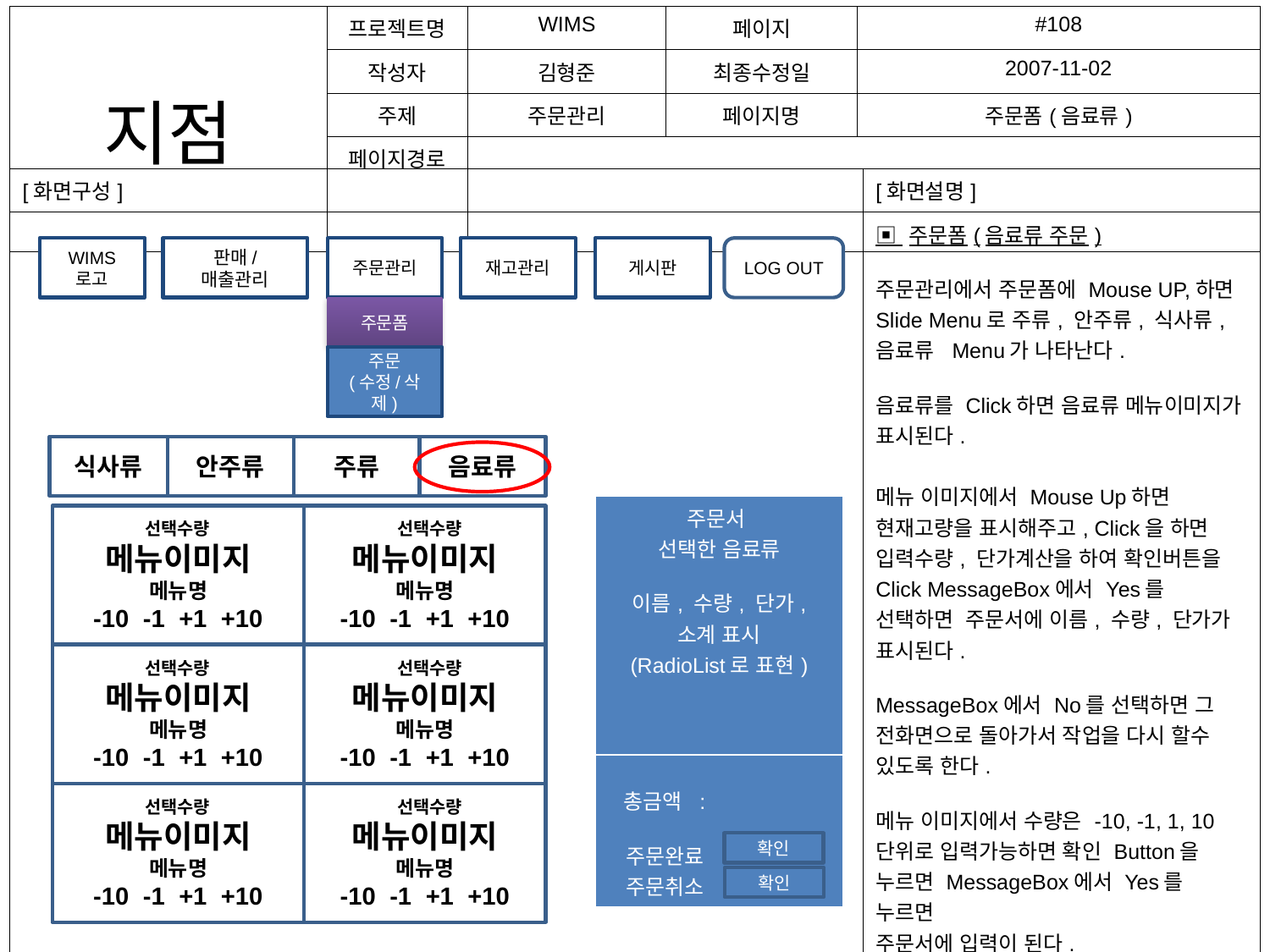

| 지점 | 프로젝트명 | WIMS | 페이지 | #108 |
| --- | --- | --- | --- | --- |
|  | 작성자 | 김형준 | 최종수정일 | 2007-11-02 |
|  | 주제 | 주문관리 | 페이지명 | 주문폼(음료류) |
|  | 페이지경로 |  |  |  |
| [화면구성] | [화면설명] |
| --- | --- |
|  | ▣ 주문폼(음료류 주문) 주문관리에서 주문폼에 Mouse UP,하면 Slide Menu로 주류, 안주류, 식사류,음료류 Menu가 나타난다. 음료류를 Click하면 음료류 메뉴이미지가 표시된다. 메뉴 이미지에서 Mouse Up하면 현재고량을 표시해주고, Click을 하면 입력수량, 단가계산을 하여 확인버튼을Click MessageBox에서 Yes를 선택하면 주문서에 이름, 수량, 단가가 표시된다. MessageBox에서 No를 선택하면 그 전화면으로 돌아가서 작업을 다시 할수 있도록 한다. 메뉴 이미지에서 수량은 -10, -1, 1, 10단위로 입력가능하면 확인 Button을 누르면 MessageBox에서 Yes를 누르면 주문서에 입력이 된다. No를 누르면 그 전화면으로 돌아가서 작업을 할수 있도록 한다. |
WIMS
로고
판매/
매출관리
주문관리
재고관리
게시판
LOG OUT
주문폼
주문
(수정/삭제)
음료류
식사류
안주류
주류
                   선택수량
메뉴이미지
메뉴명
-10  -1  +1  +10
                   선택수량
메뉴이미지
메뉴명
-10  -1  +1  +10
                   선택수량
메뉴이미지
메뉴명
-10  -1  +1  +10
                   선택수량
메뉴이미지
메뉴명
-10  -1  +1  +10
                   선택수량
메뉴이미지
메뉴명
-10  -1  +1  +10
                   선택수량
메뉴이미지
메뉴명
-10  -1  +1  +10

| 주문서 선택한 음료류 이름, 수량, 단가, 소계 표시 (RadioList로 표현) |
| --- |
| 총금액 : 주문완료 주문취소 |
확인
확인